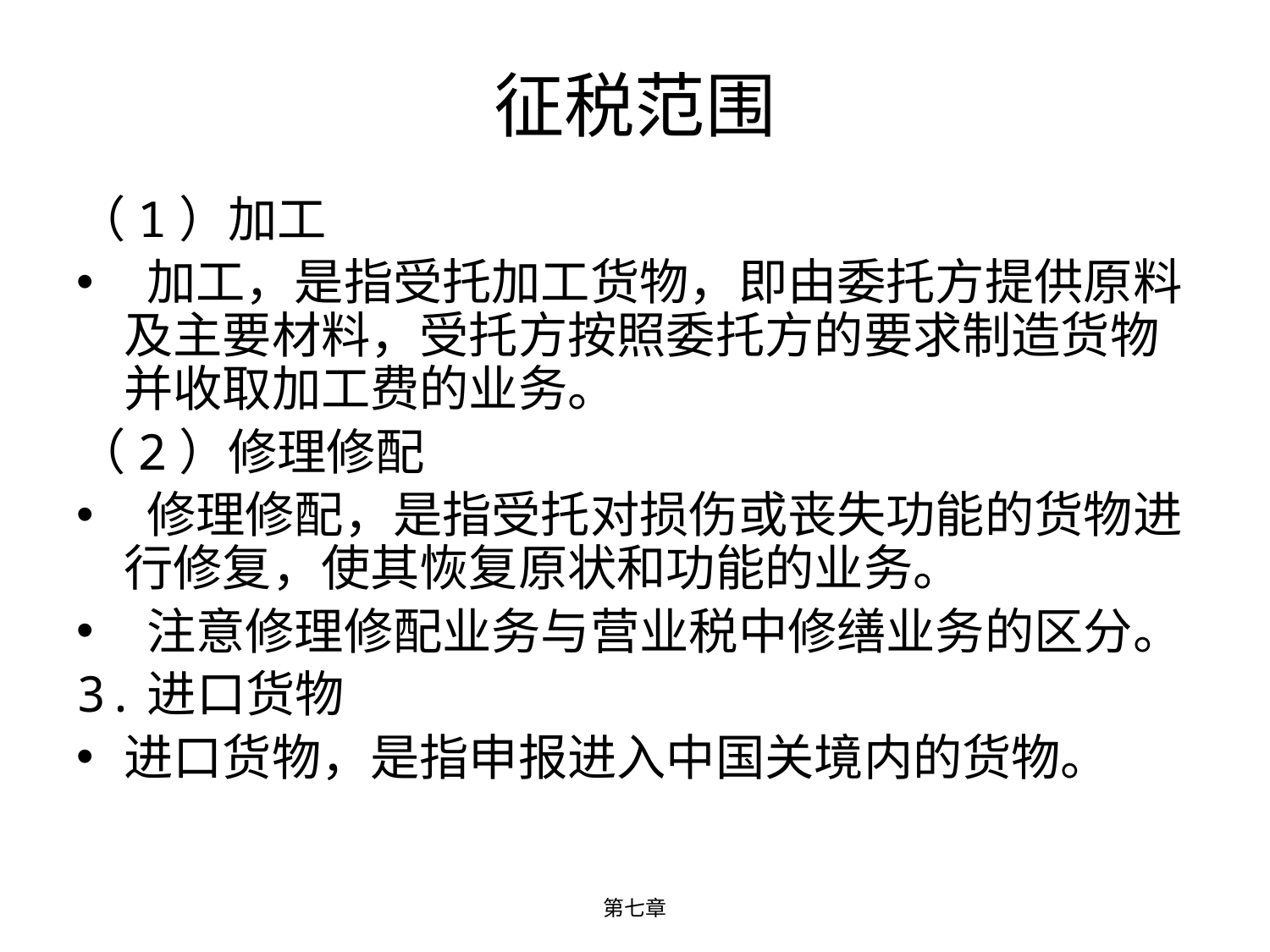

# 征税范围
（1）加工
 加工，是指受托加工货物，即由委托方提供原料及主要材料，受托方按照委托方的要求制造货物并收取加工费的业务。
（2）修理修配
 修理修配，是指受托对损伤或丧失功能的货物进行修复，使其恢复原状和功能的业务。
 注意修理修配业务与营业税中修缮业务的区分。
3.进口货物
进口货物，是指申报进入中国关境内的货物。

第七章
12